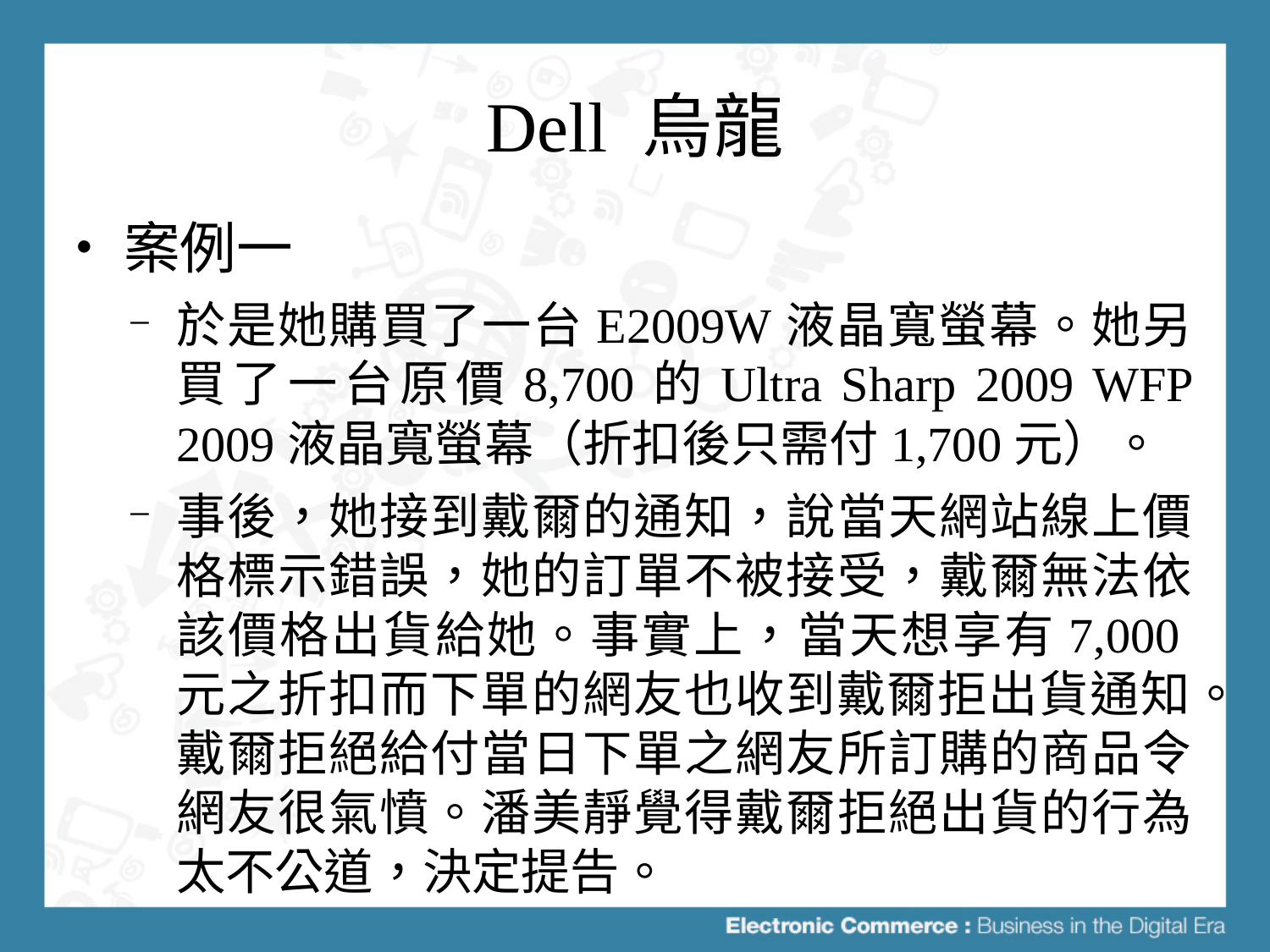

# Dell 烏龍
案例一
於是她購買了一台E2009W液晶寬螢幕。她另買了一台原價8,700的Ultra Sharp 2009 WFP 2009液晶寬螢幕（折扣後只需付1,700元）。
事後，她接到戴爾的通知，說當天網站線上價格標示錯誤，她的訂單不被接受，戴爾無法依該價格出貨給她。事實上，當天想享有7,000元之折扣而下單的網友也收到戴爾拒出貨通知。戴爾拒絕給付當日下單之網友所訂購的商品令網友很氣憤。潘美靜覺得戴爾拒絕出貨的行為太不公道，決定提告。